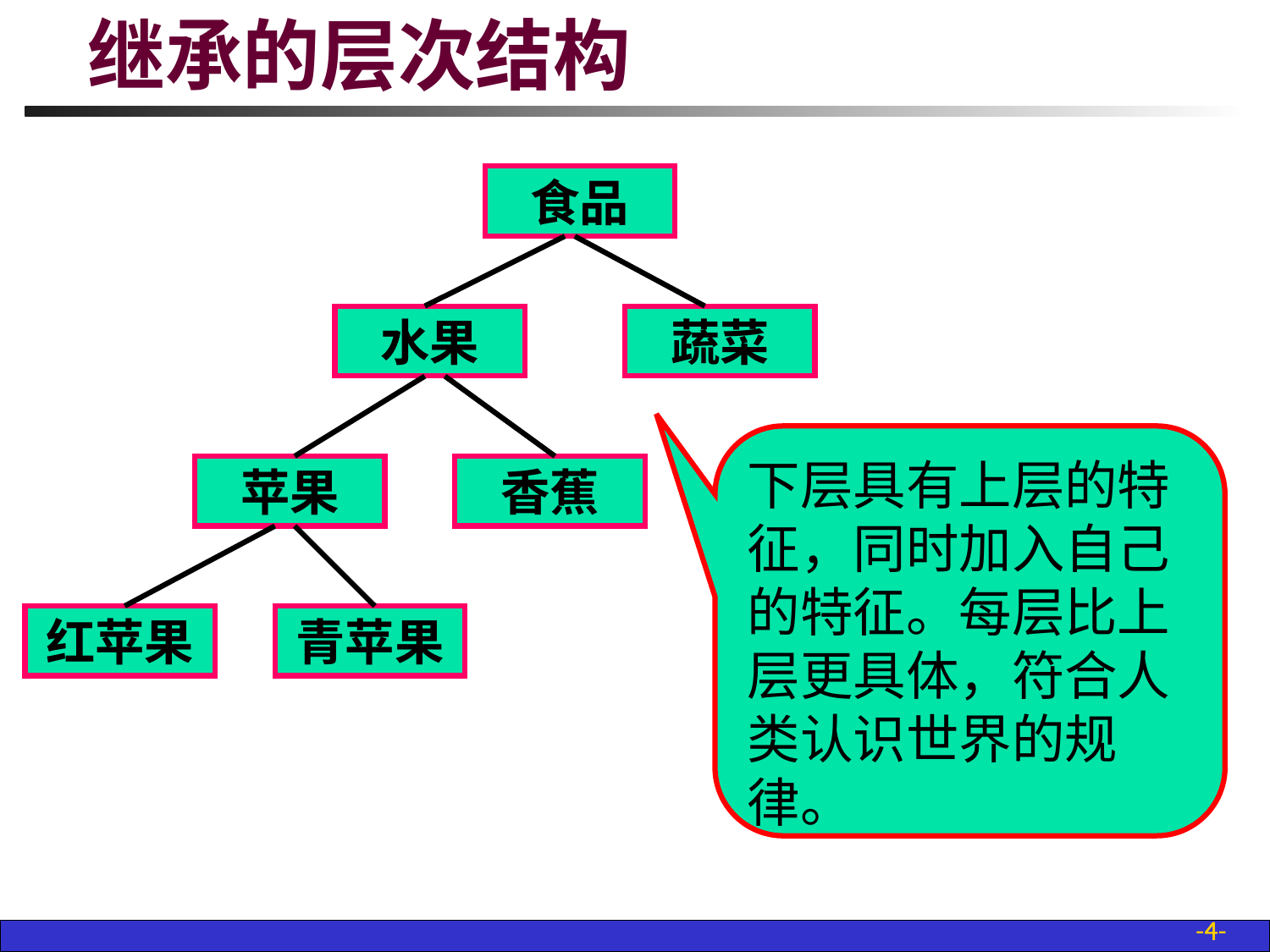

# 继承的层次结构
食品

水果
蔬菜

苹果
香蕉

红苹果
青苹果
下层具有上层的特征，同时加入自己的特征。每层比上层更具体，符合人类认识世界的规律。

-4-